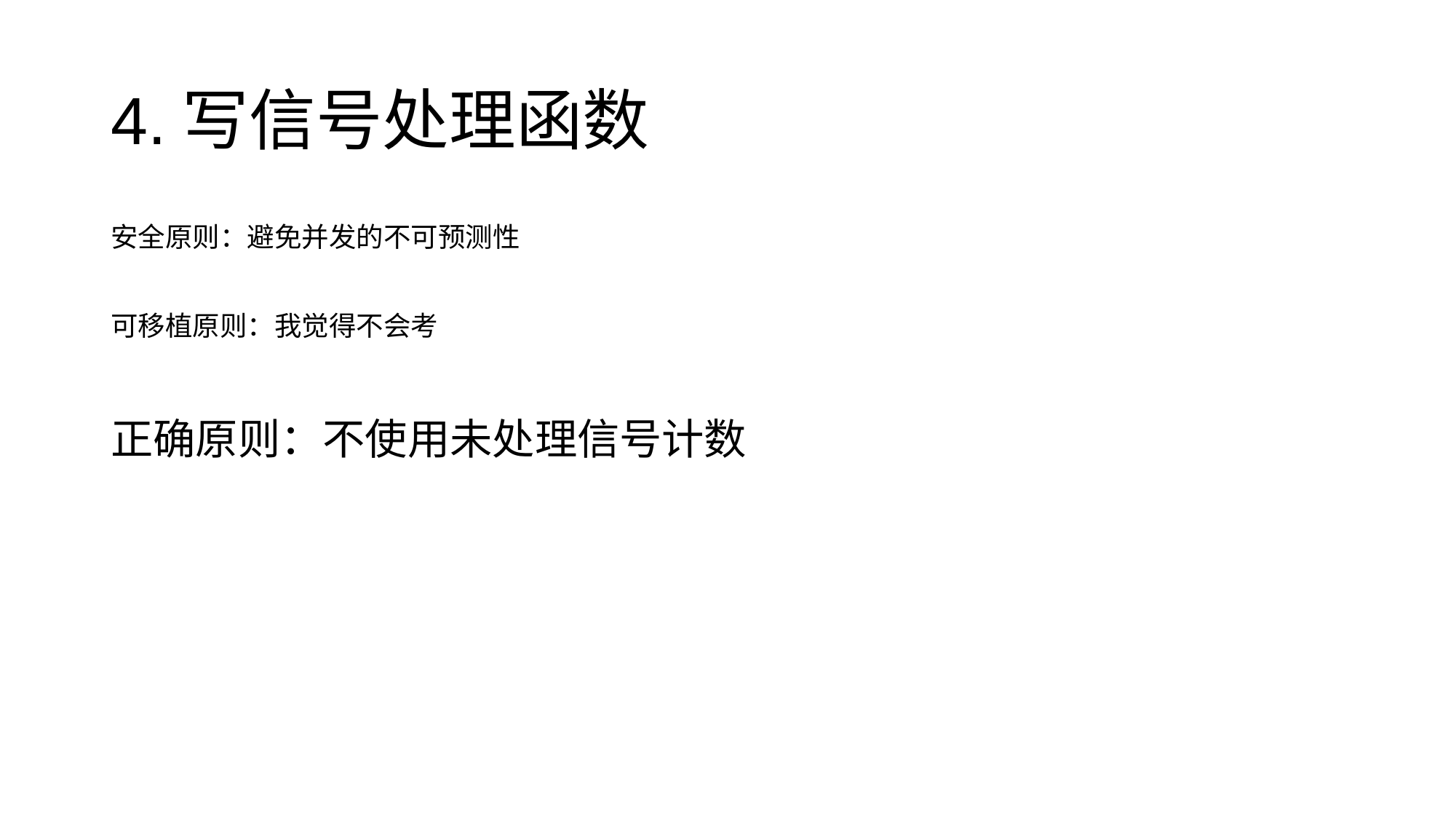

# 4.写信号处理函数
安全原则：避免并发的不可预测性

可移植原则：我觉得不会考

正确原则：不使用未处理信号计数